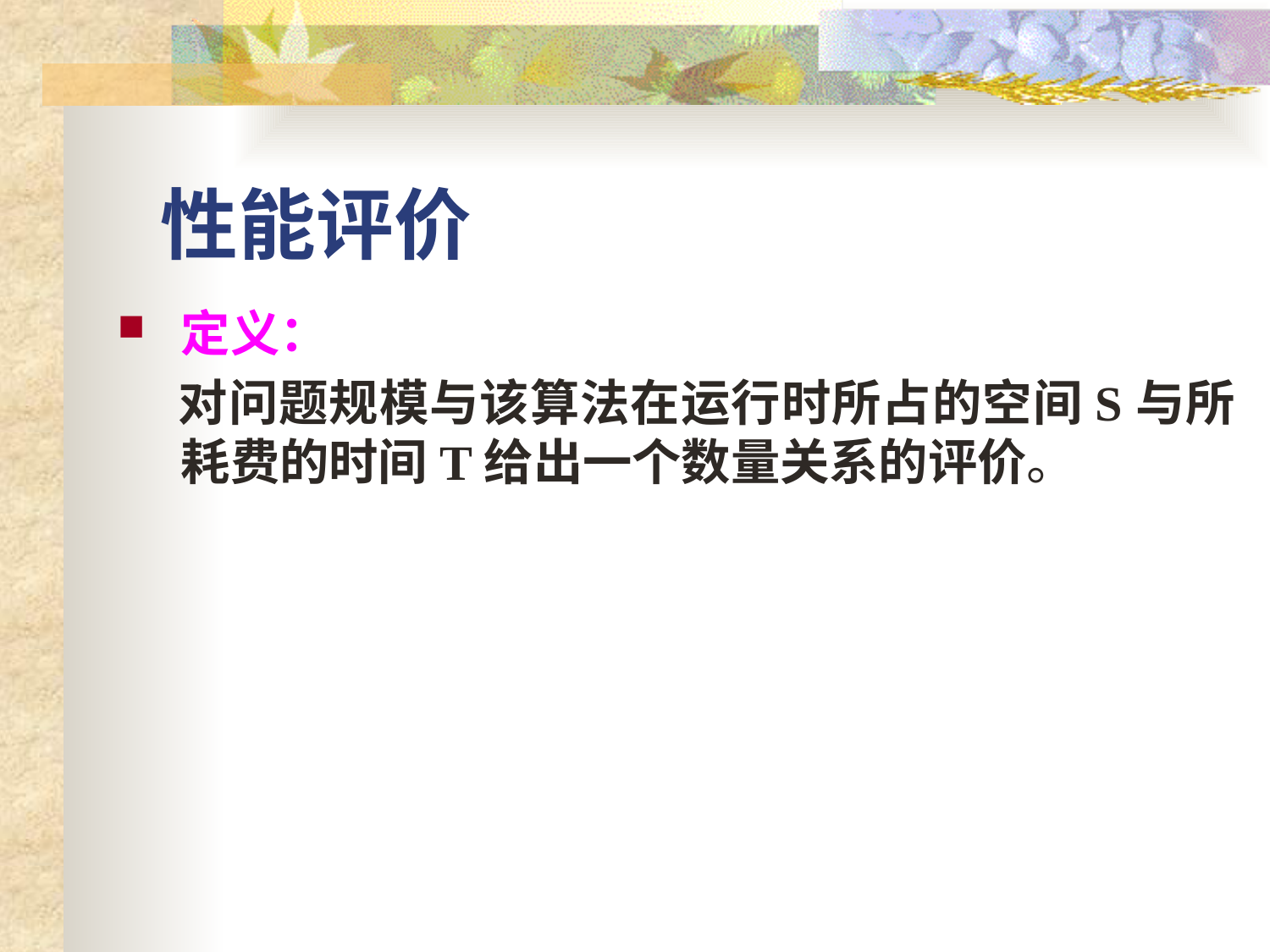

# 性能评价
定义：
    对问题规模与该算法在运行时所占的空间S与所耗费的时间T给出一个数量关系的评价。